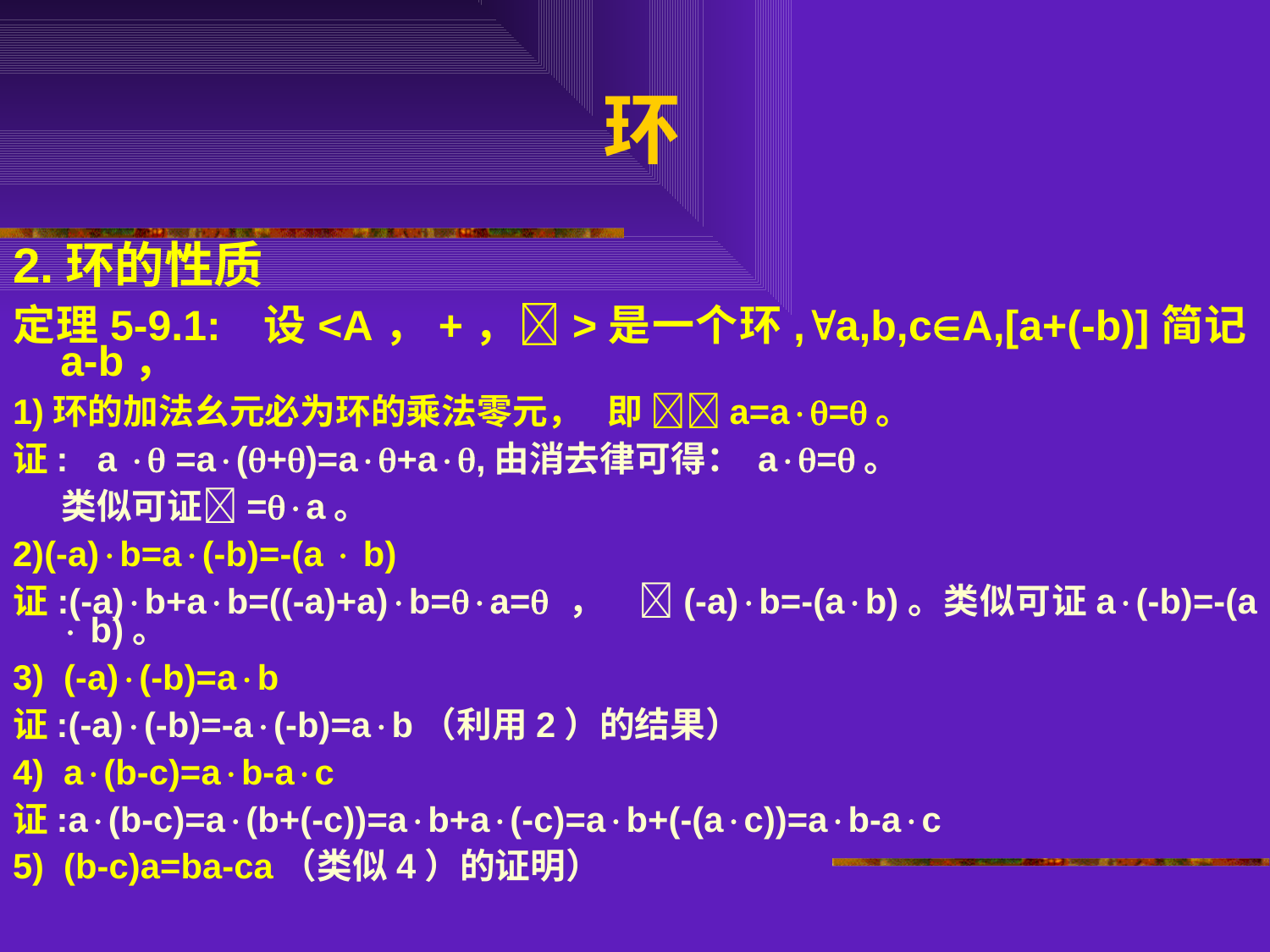

# 环
2.环的性质
定理5-9.1:   设<A，+，⋅>是一个环,∀a,b,c∈A,[a+(-b)]简记a-b，
1)环的加法幺元必为环的乘法零元，   即 θ⋅a=a⋅θ=θ。
证:   a ⋅θ =a⋅(θ+θ)=a⋅θ+a⋅θ,由消去律可得： a⋅θ=θ。
     类似可证θ=θ⋅a。
2)(-a)⋅b=a⋅(-b)=-(a ⋅ b)
证:(-a)⋅b+a⋅b=((-a)+a)⋅b=θ⋅a=θ ，    ∴(-a)⋅b=-(a⋅b)。类似可证a⋅(-b)=-(a ⋅ b)。
3)  (-a)⋅(-b)=a⋅b
证:(-a)⋅(-b)=-a⋅(-b)=a⋅b（利用2）的结果）
4)  a⋅(b-c)=a⋅b-a⋅c
证:a⋅(b-c)=a⋅(b+(-c))=a⋅b+a⋅(-c)=a⋅b+(-(a⋅c))=a⋅b-a⋅c
5)  (b-c)a=ba-ca（类似4）的证明）